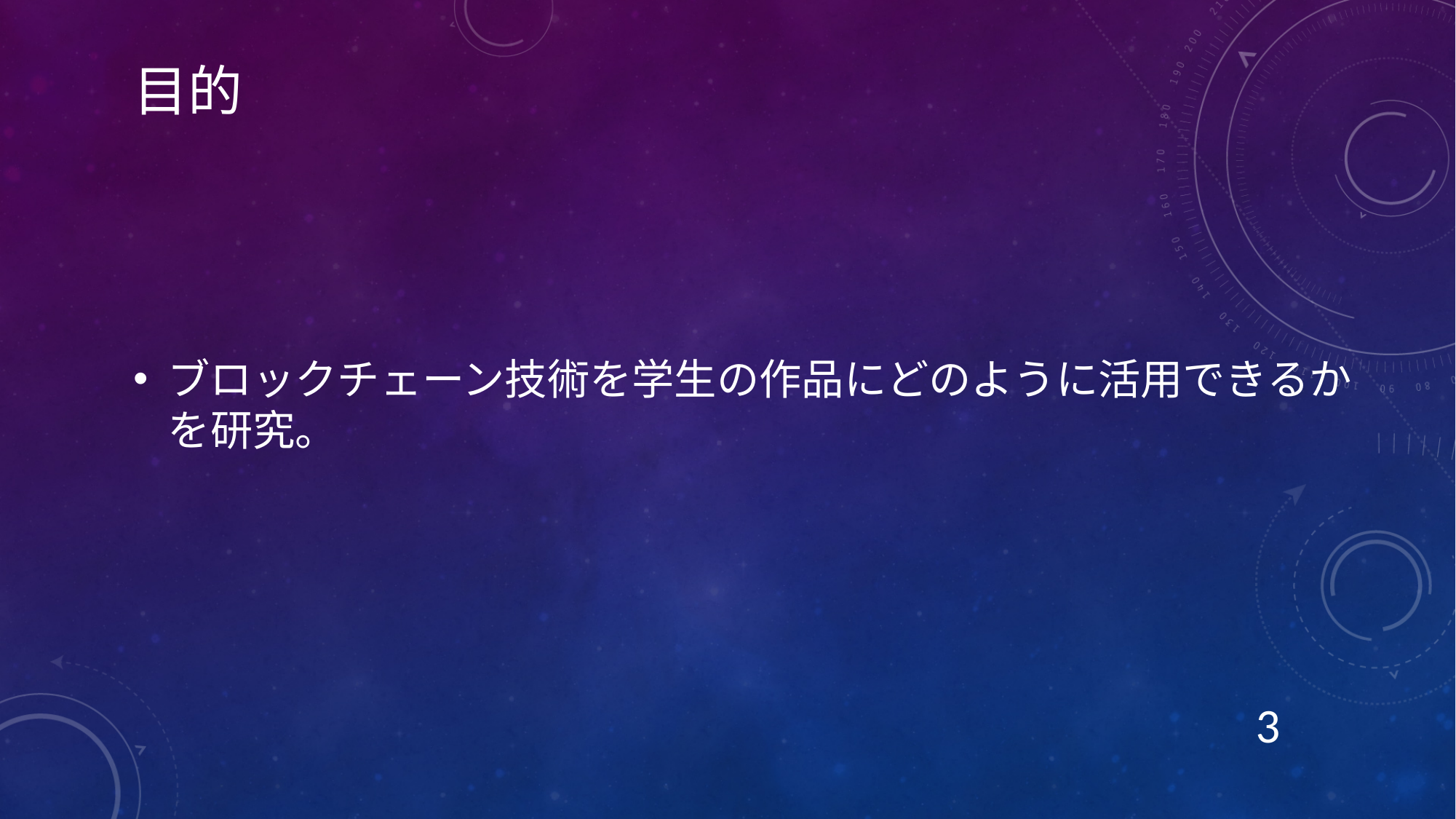

# 目的
ブロックチェーン技術を学生の作品にどのように活用できるかを研究。
3